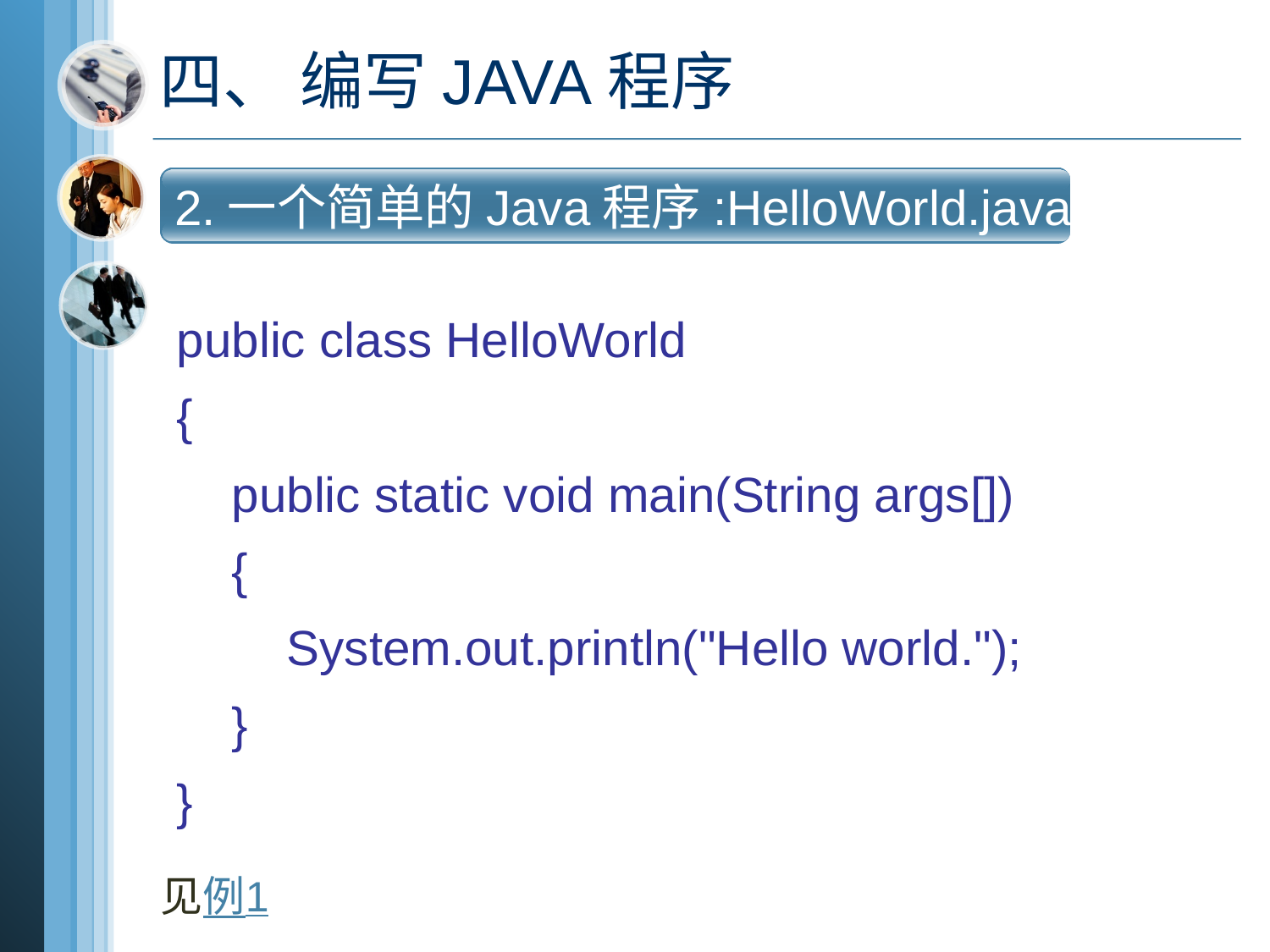

# 四、 编写JAVA程序
(1) 二进制数与十进制数的互换

2.一个简单的Java程序:HelloWorld.java序:HelloWorld.java
public class HelloWorld
{
    public static void main(String args[])
    {
        System.out.println("Hello world.");
    }
}

见例1